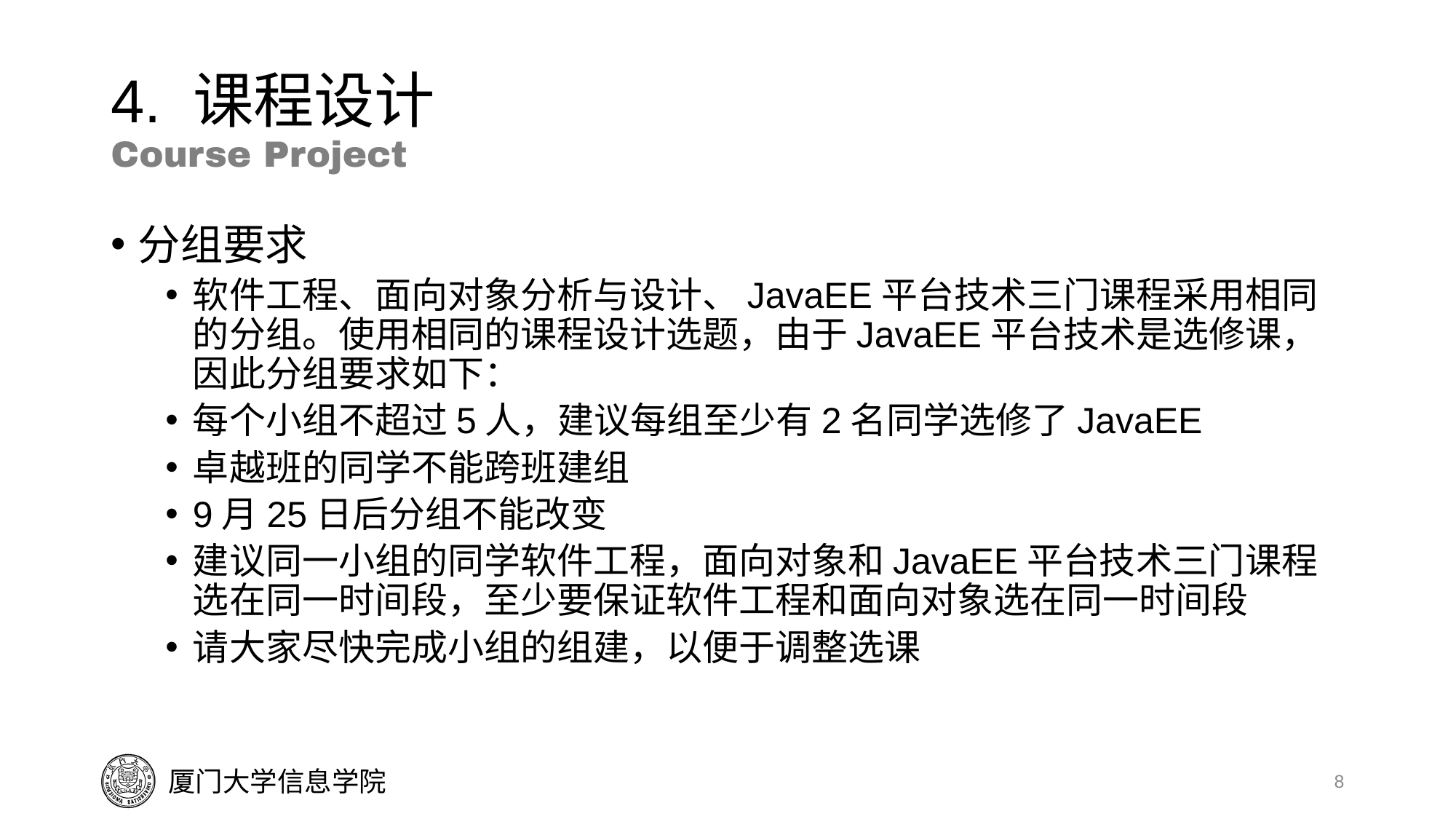

# 4. 课程设计 Course Project
分组要求
软件工程、面向对象分析与设计、JavaEE平台技术三门课程采用相同的分组。使用相同的课程设计选题，由于JavaEE平台技术是选修课，因此分组要求如下：
每个小组不超过5人，建议每组至少有2名同学选修了JavaEE
卓越班的同学不能跨班建组
9月25日后分组不能改变
建议同一小组的同学软件工程，面向对象和JavaEE平台技术三门课程选在同一时间段，至少要保证软件工程和面向对象选在同一时间段
请大家尽快完成小组的组建，以便于调整选课
8